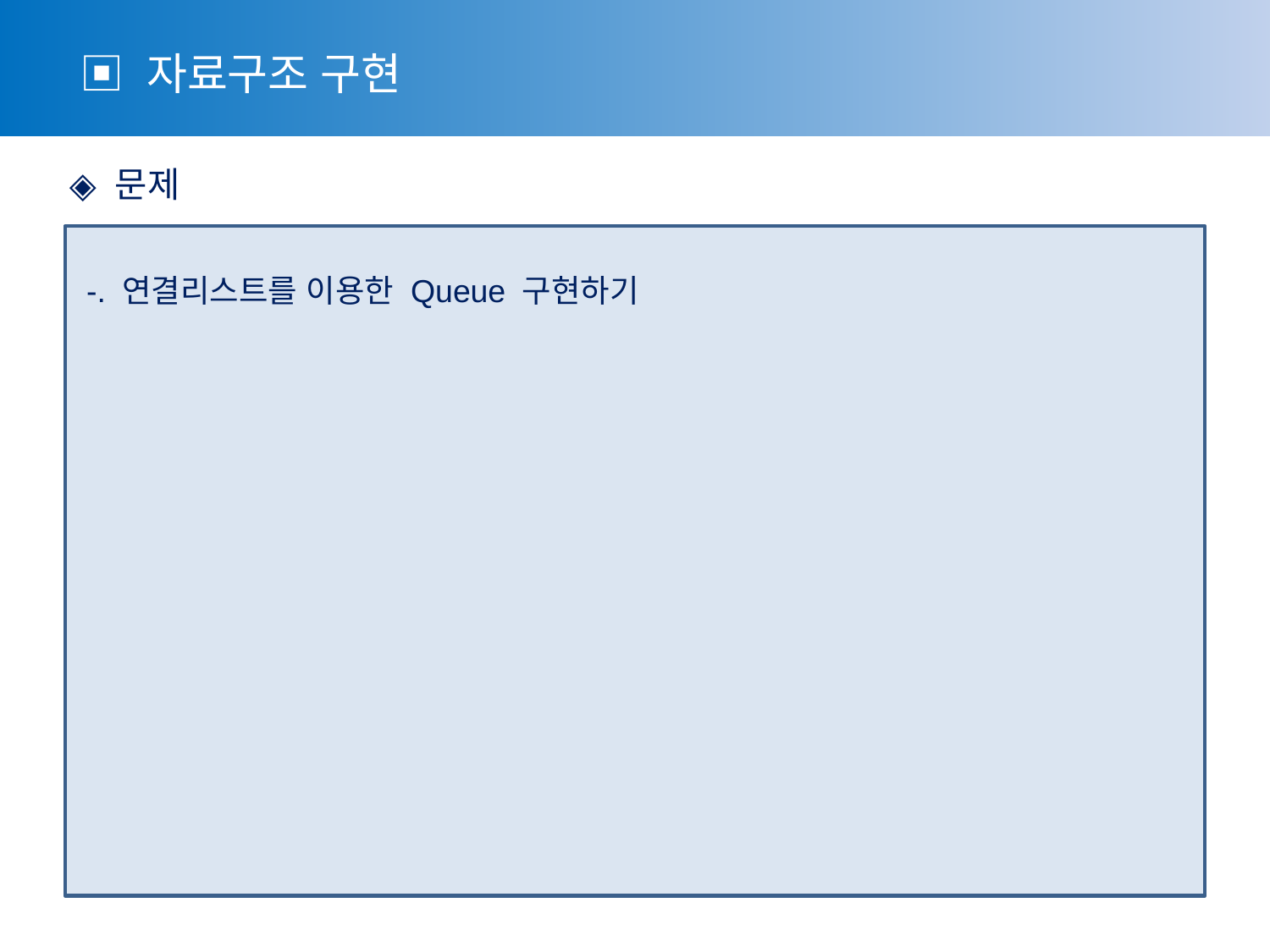

▣ 자료구조 구현
◈ 문제

 -. 연결리스트를 이용한 Queue 구현하기